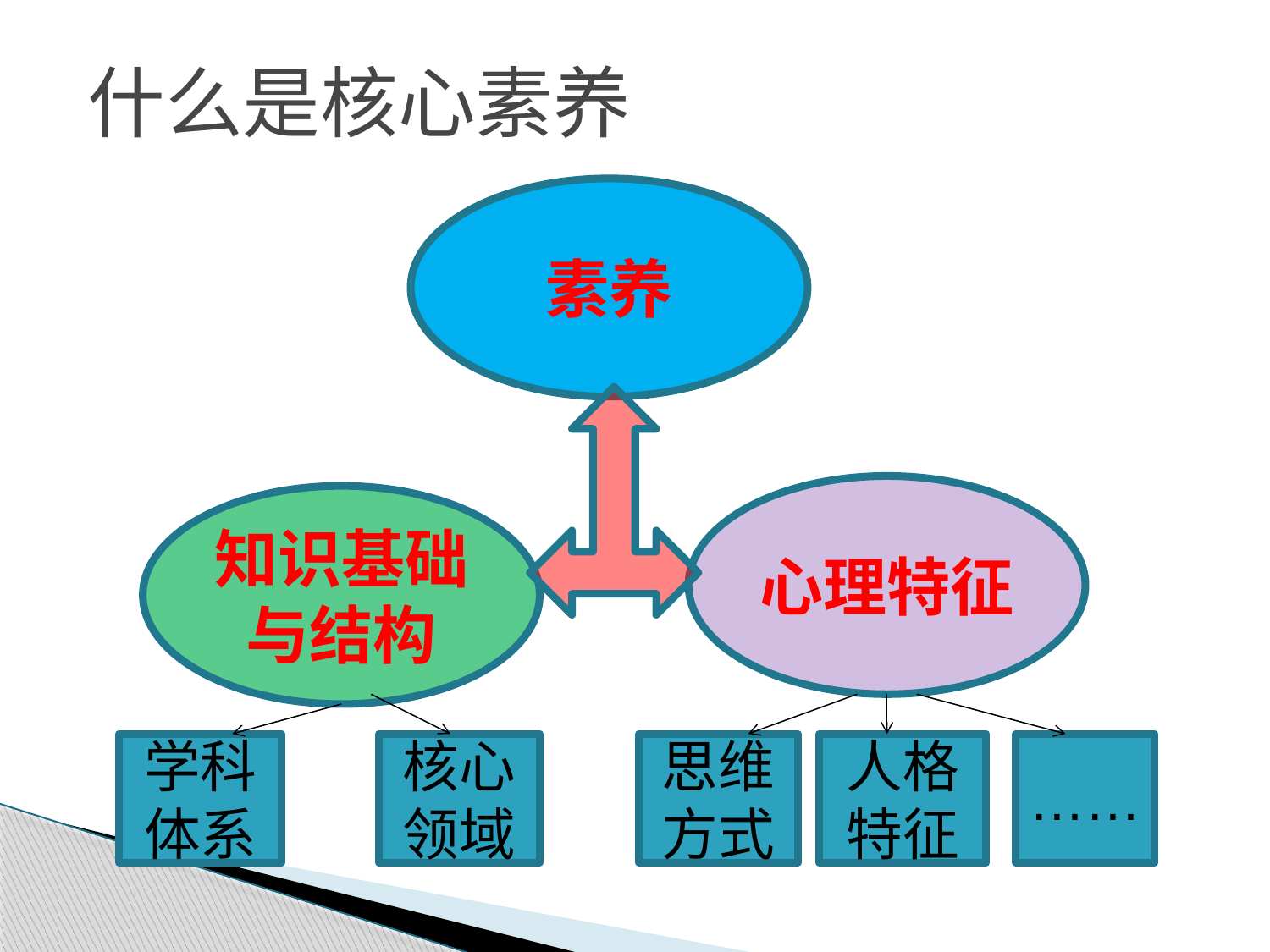

# 什么是核心素养
素养

心理特征
知识基础与结构
学科体系
核心领域
思维方式
人格特征
……